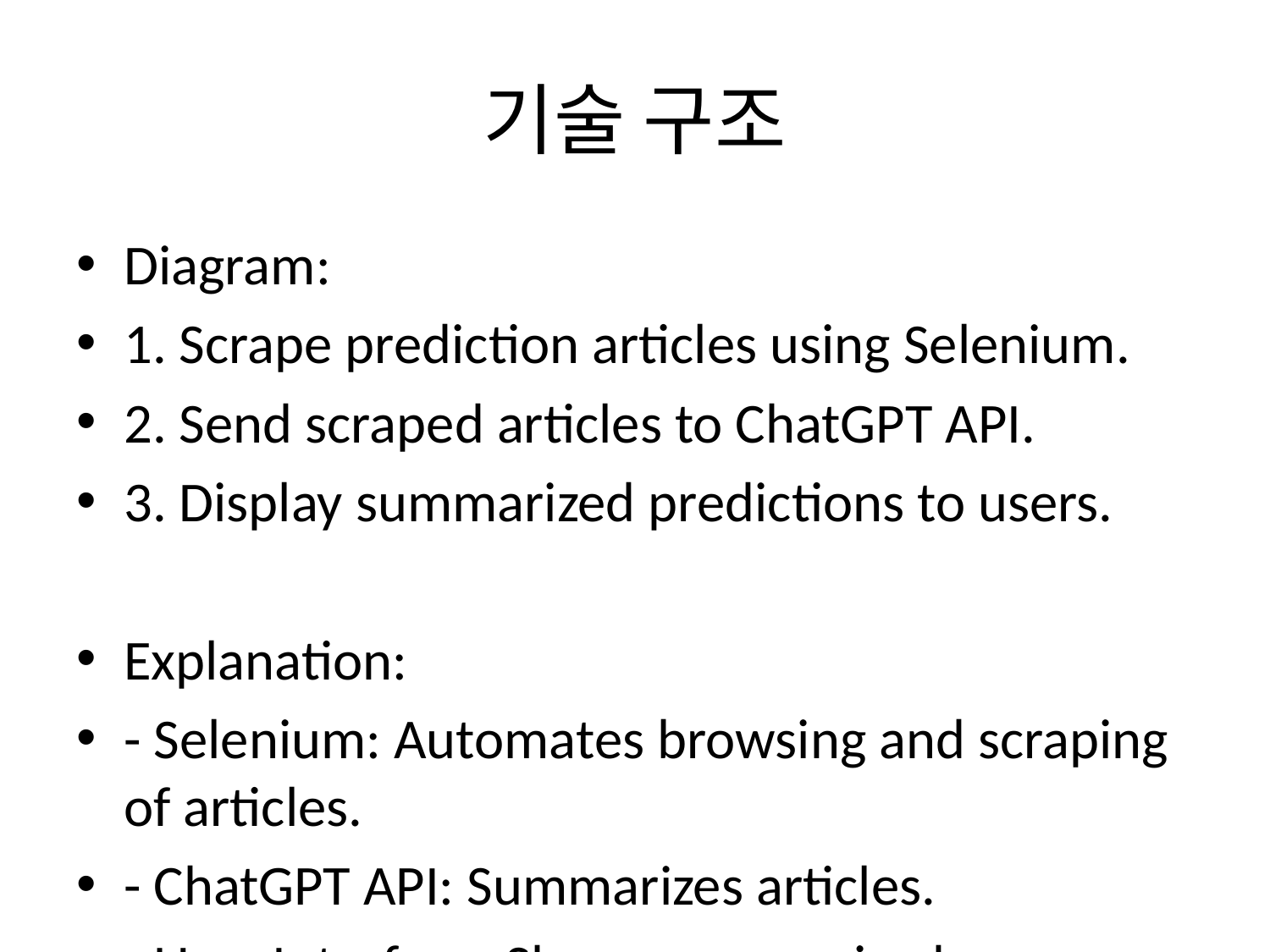

# 기술 구조
Diagram:
1. Scrape prediction articles using Selenium.
2. Send scraped articles to ChatGPT API.
3. Display summarized predictions to users.

Explanation:
- Selenium: Automates browsing and scraping of articles.
- ChatGPT API: Summarizes articles.
- User Interface: Shows summarized predictions.